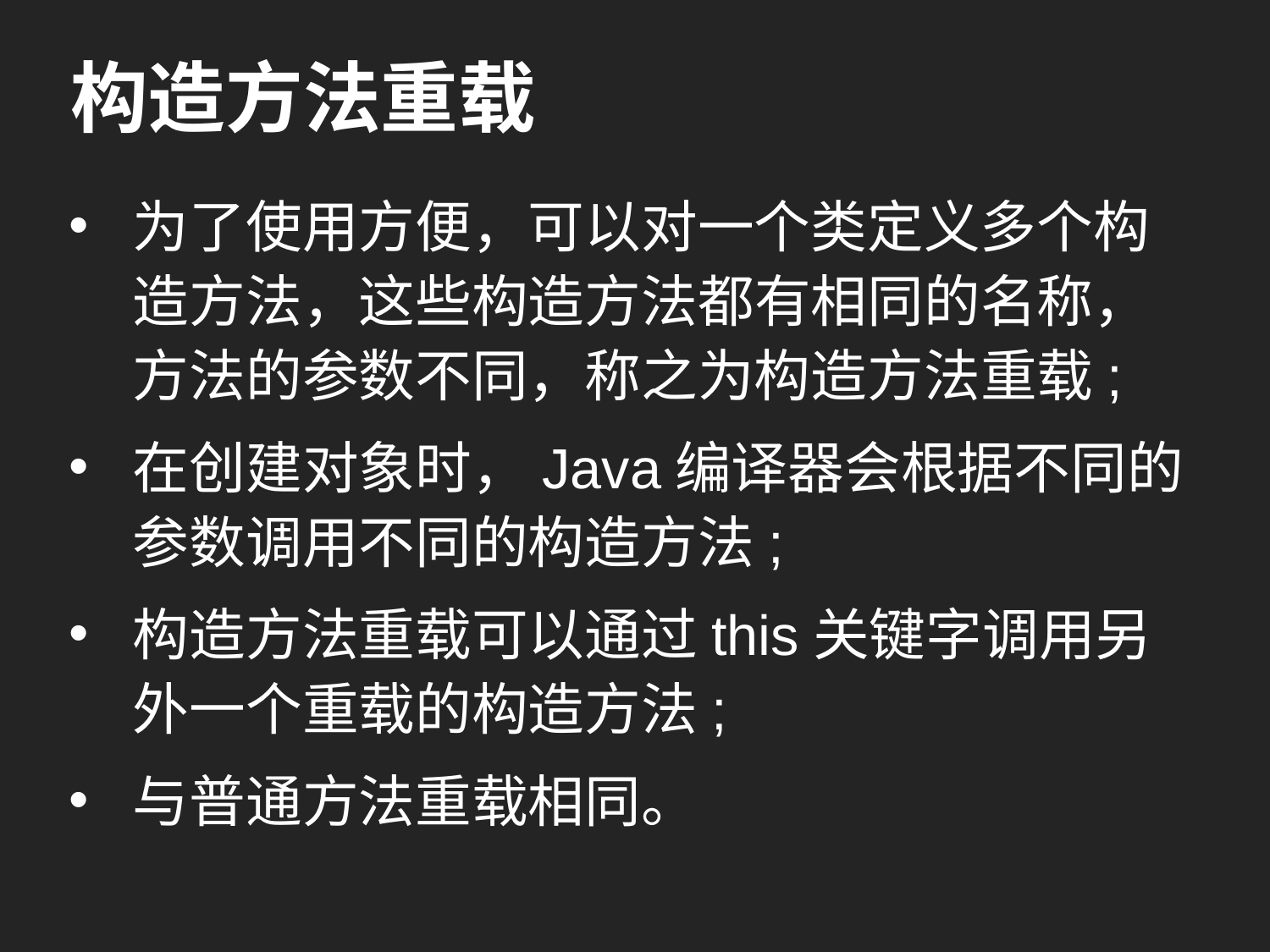

# 构造方法重载
为了使用方便，可以对一个类定义多个构造方法，这些构造方法都有相同的名称，方法的参数不同，称之为构造方法重载;
在创建对象时，Java编译器会根据不同的参数调用不同的构造方法;
构造方法重载可以通过this关键字调用另外一个重载的构造方法;
与普通方法重载相同。